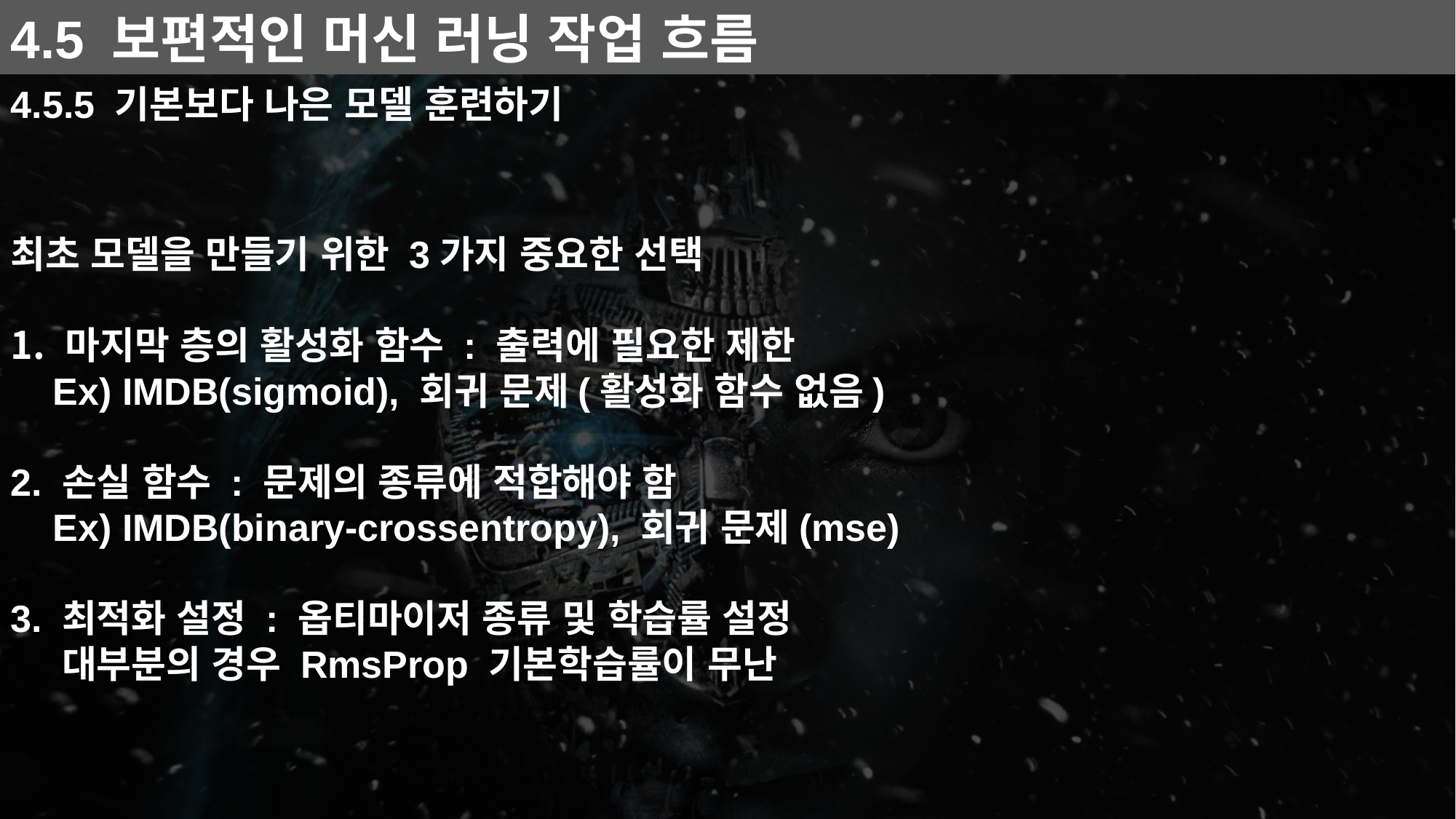

4.5 보편적인 머신 러닝 작업 흐름

4.5.5 기본보다 나은 모델 훈련하기
최초 모델을 만들기 위한 3가지 중요한 선택

마지막 층의 활성화 함수 : 출력에 필요한 제한
    Ex) IMDB(sigmoid), 회귀 문제(활성화 함수 없음)

2. 손실 함수 : 문제의 종류에 적합해야 함
    Ex) IMDB(binary-crossentropy), 회귀 문제(mse)

3. 최적화 설정 : 옵티마이저 종류 및 학습률 설정
    대부분의 경우 RmsProp 기본학습률이 무난